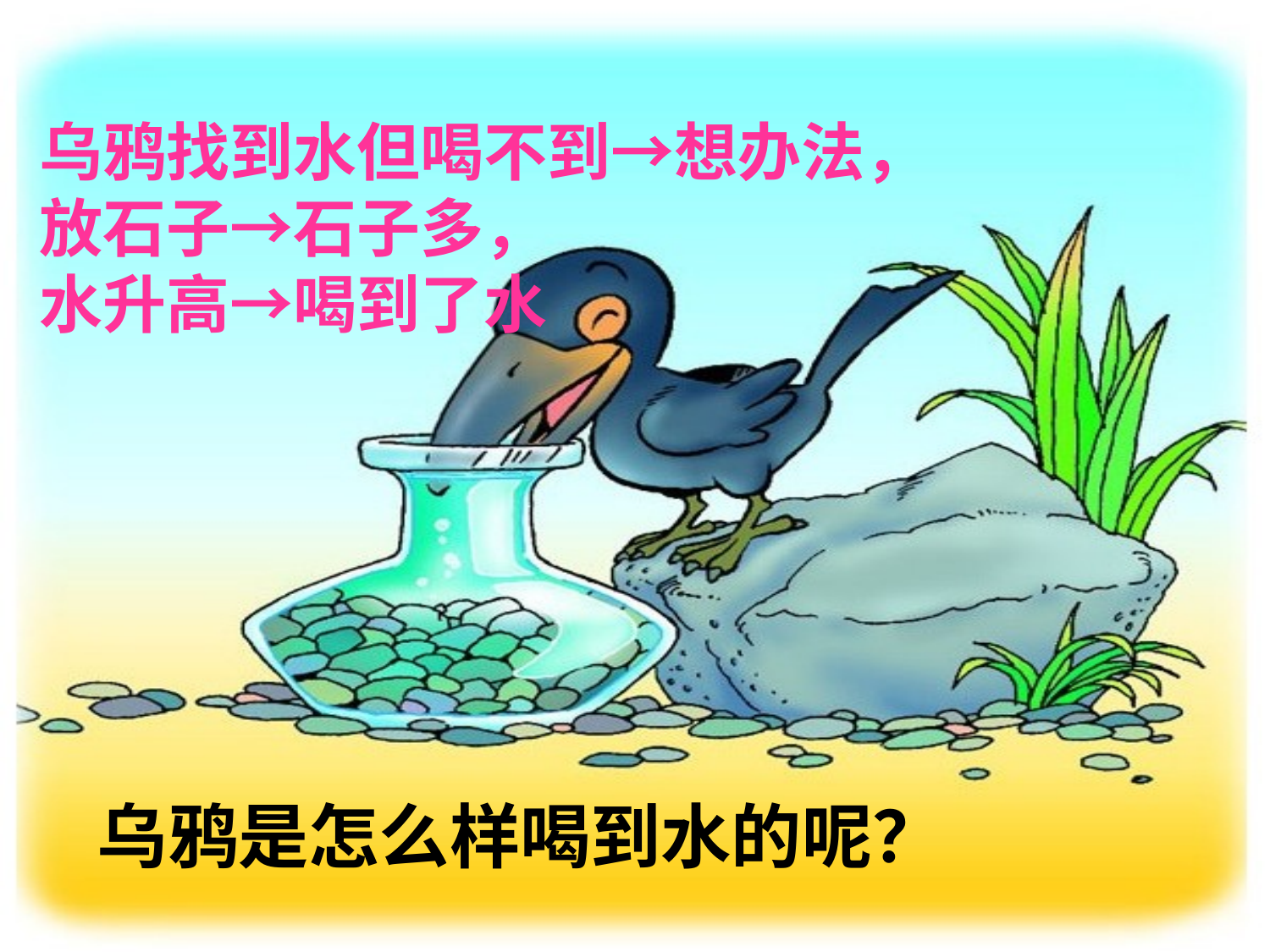

乌鸦找到水但喝不到→想办法，
放石子→石子多，
水升高→喝到了水
乌鸦是怎么样喝到水的呢？